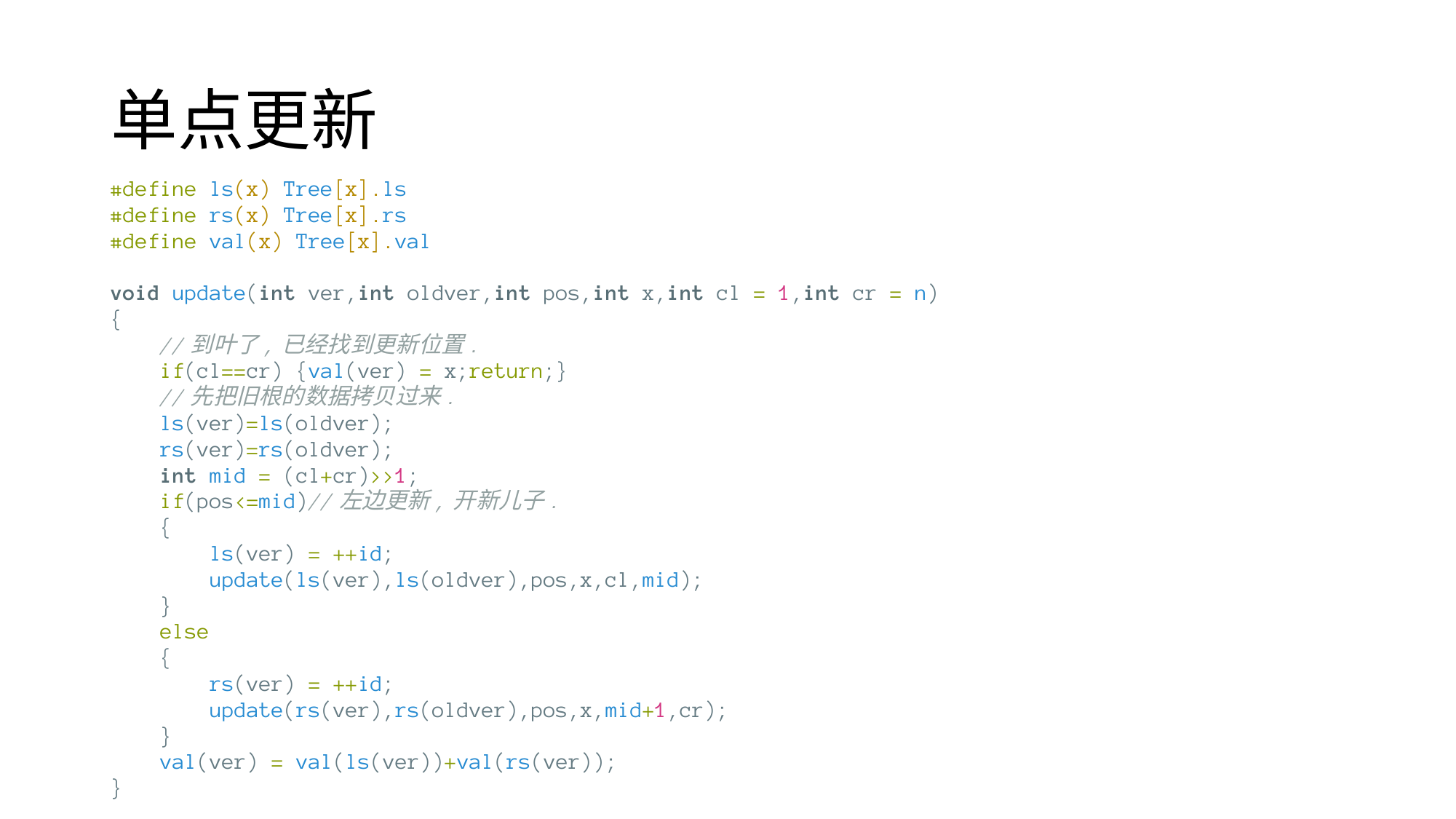

# 单点更新
#define ls(x) Tree[x].ls
#define rs(x) Tree[x].rs
#define val(x) Tree[x].val

void update(int ver,int oldver,int pos,int x,int cl = 1,int cr = n)
{
    //到叶了,已经找到更新位置.
    if(cl==cr) {val(ver) = x;return;}
    //先把旧根的数据拷贝过来.
    ls(ver)=ls(oldver);
    rs(ver)=rs(oldver);
    int mid = (cl+cr)>>1;
    if(pos<=mid)//左边更新,开新儿子.
    {
        ls(ver) = ++id;
        update(ls(ver),ls(oldver),pos,x,cl,mid);
    }
    else
    {
        rs(ver) = ++id;
        update(rs(ver),rs(oldver),pos,x,mid+1,cr);
    }
    val(ver) = val(ls(ver))+val(rs(ver));
}